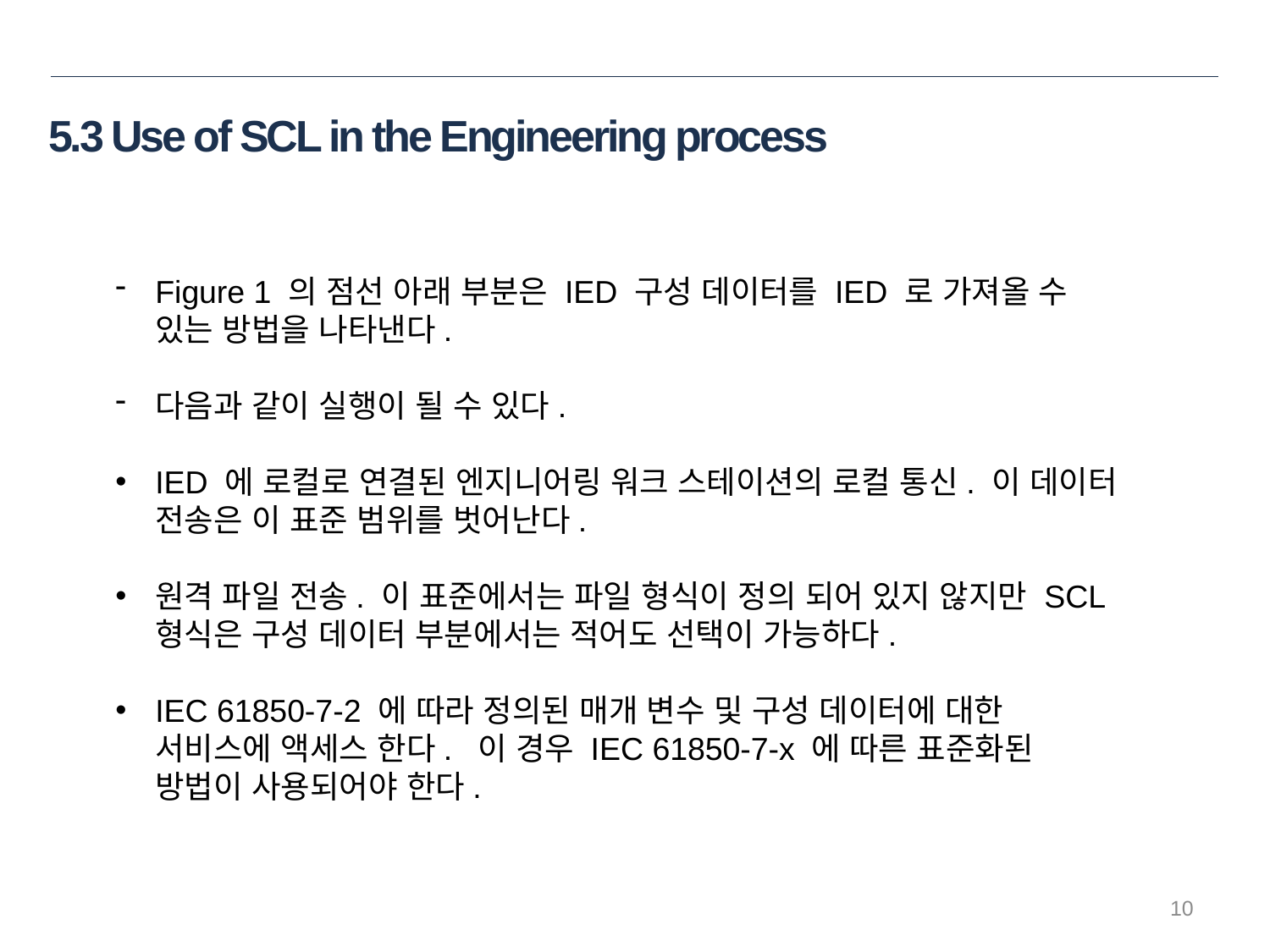

5.3 Use of SCL in the Engineering process

Figure 1 의 점선 아래 부분은 IED 구성 데이터를 IED 로 가져올 수 있는 방법을 나타낸다.

다음과 같이 실행이 될 수 있다.

IED 에 로컬로 연결된 엔지니어링 워크 스테이션의 로컬 통신. 이 데이터 전송은 이 표준 범위를 벗어난다.

원격 파일 전송. 이 표준에서는 파일 형식이 정의 되어 있지 않지만 SCL 형식은 구성 데이터 부분에서는 적어도 선택이 가능하다.

IEC 61850-7-2 에 따라 정의된 매개 변수 및 구성 데이터에 대한 서비스에 액세스 한다.  이 경우 IEC 61850-7-x 에 따른 표준화된 방법이 사용되어야 한다.

10